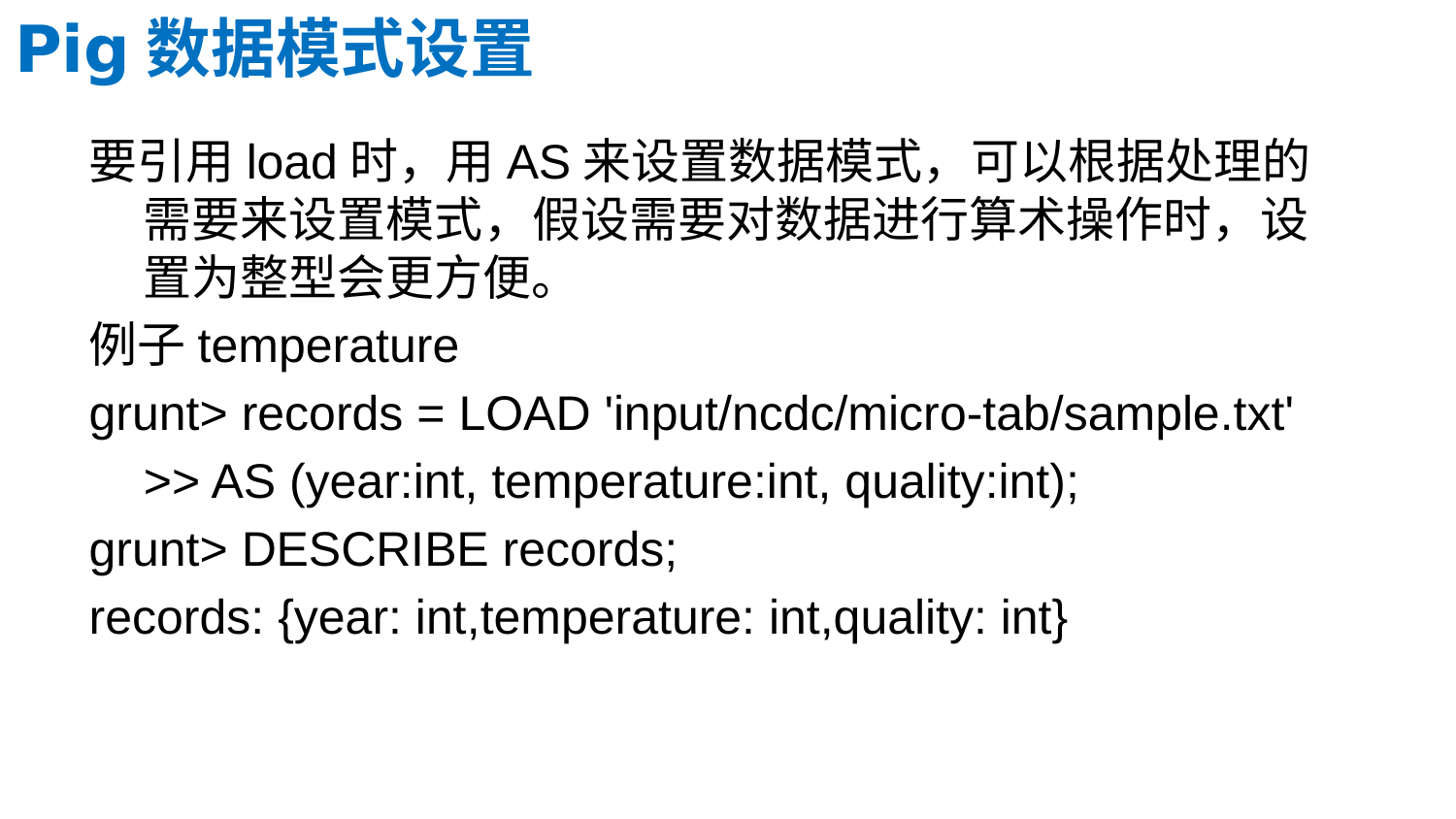

Pig数据模式设置
要引用load时，用AS来设置数据模式，可以根据处理的需要来设置模式，假设需要对数据进行算术操作时，设置为整型会更方便。
例子temperature
grunt> records = LOAD 'input/ncdc/micro-tab/sample.txt'
	>> AS (year:int, temperature:int, quality:int);
grunt> DESCRIBE records;
records: {year: int,temperature: int,quality: int}